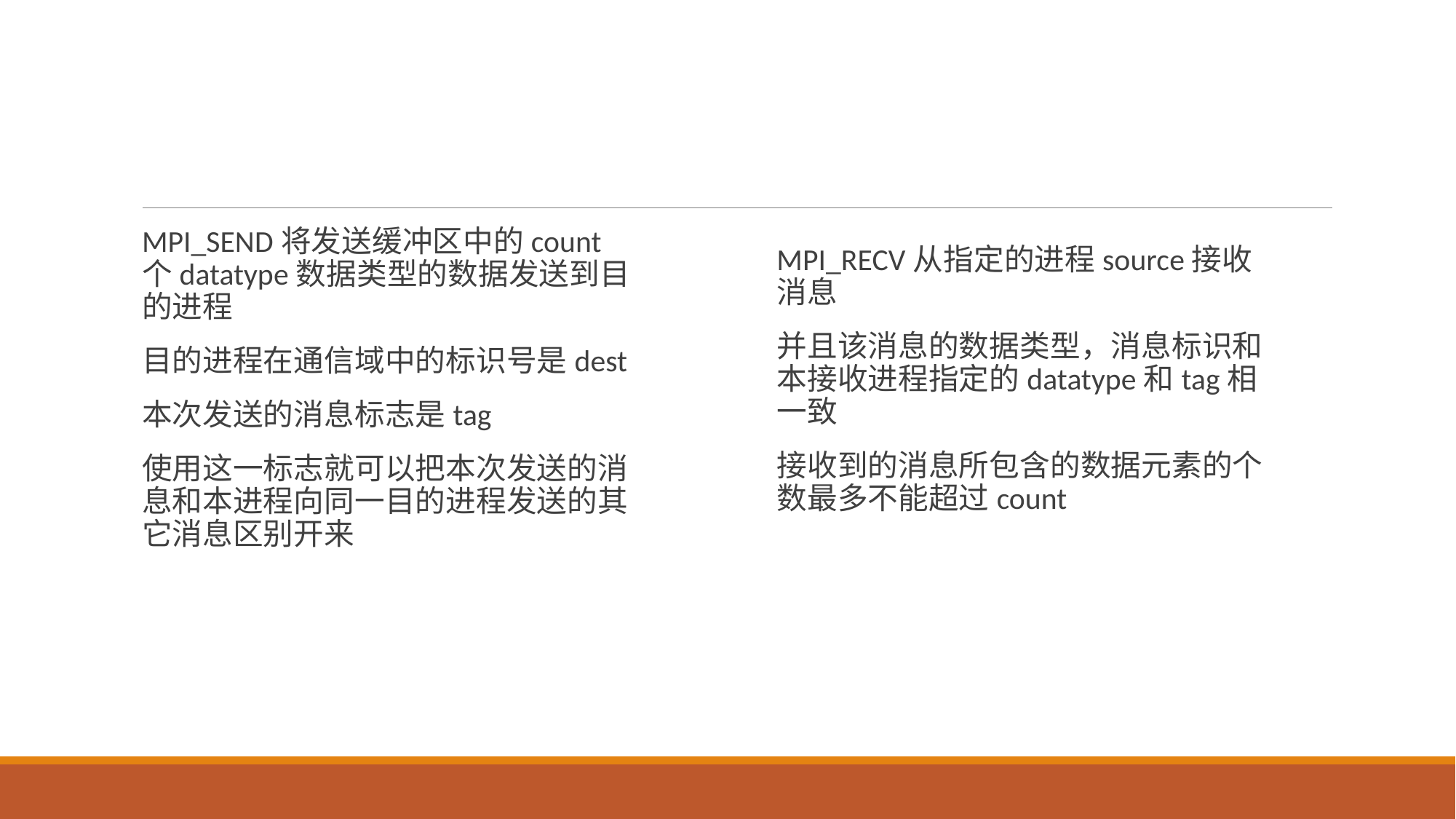

MPI_SEND将发送缓冲区中的count个datatype数据类型的数据发送到目的进程
目的进程在通信域中的标识号是dest
本次发送的消息标志是tag
使用这一标志就可以把本次发送的消息和本进程向同一目的进程发送的其它消息区别开来

MPI_RECV从指定的进程source接收消息
并且该消息的数据类型，消息标识和本接收进程指定的datatype和tag相一致
接收到的消息所包含的数据元素的个数最多不能超过count